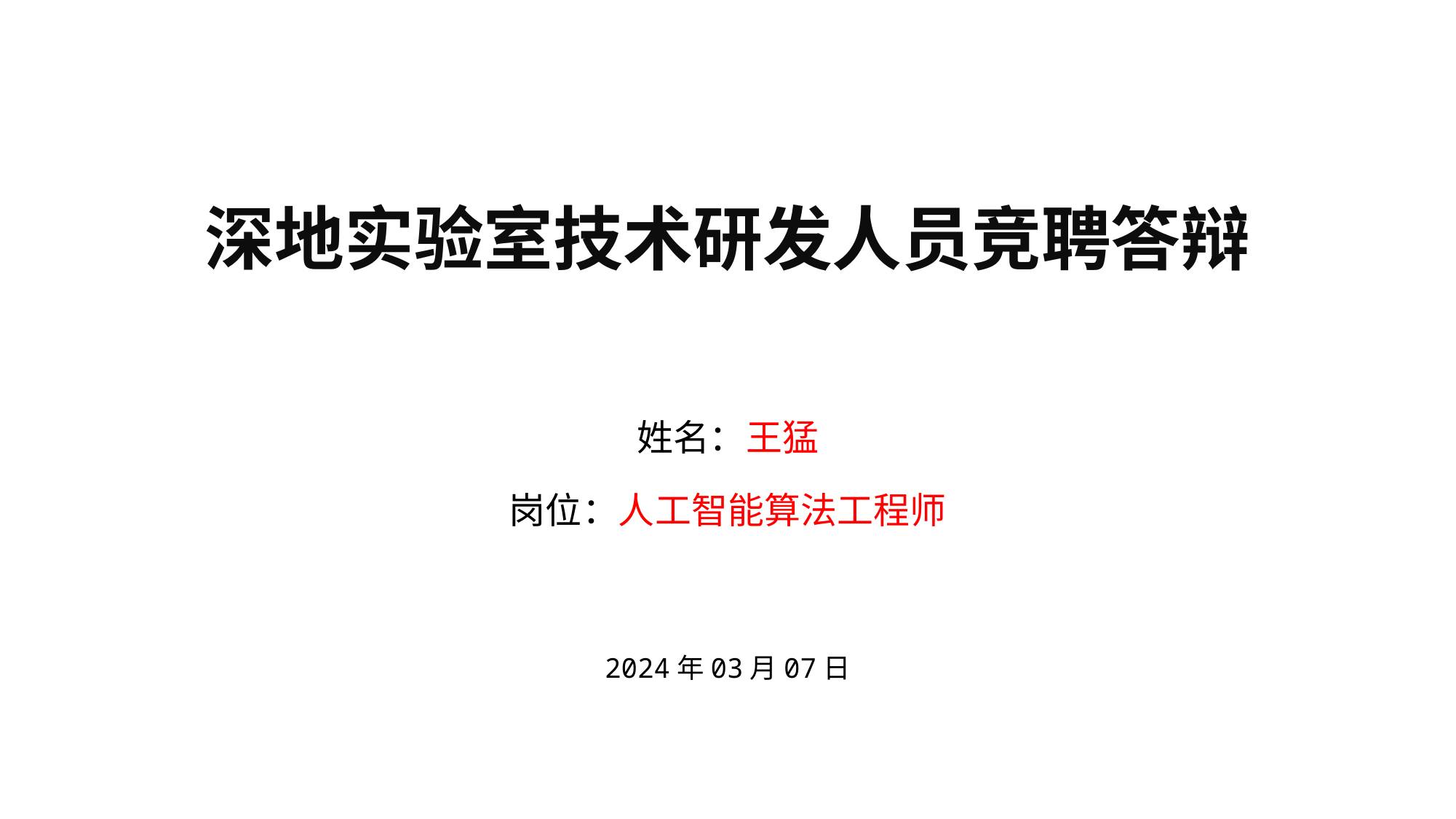

深地实验室技术研发人员竞聘答辩
姓名：王猛
岗位：人工智能算法工程师
2024年03月07日